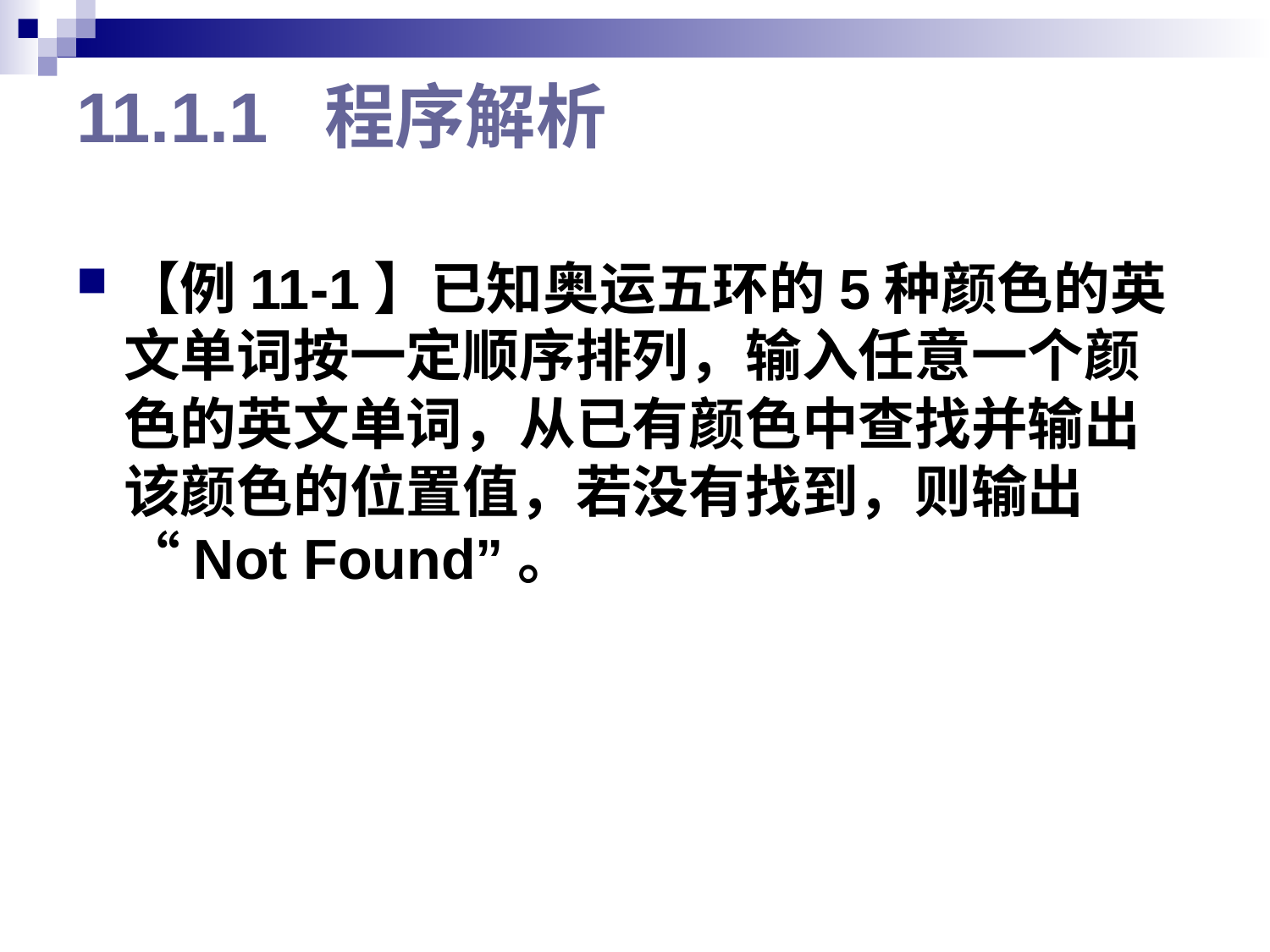

# 11.1.1  程序解析
【例11-1】已知奥运五环的5种颜色的英文单词按一定顺序排列，输入任意一个颜色的英文单词，从已有颜色中查找并输出该颜色的位置值，若没有找到，则输出“Not Found”。